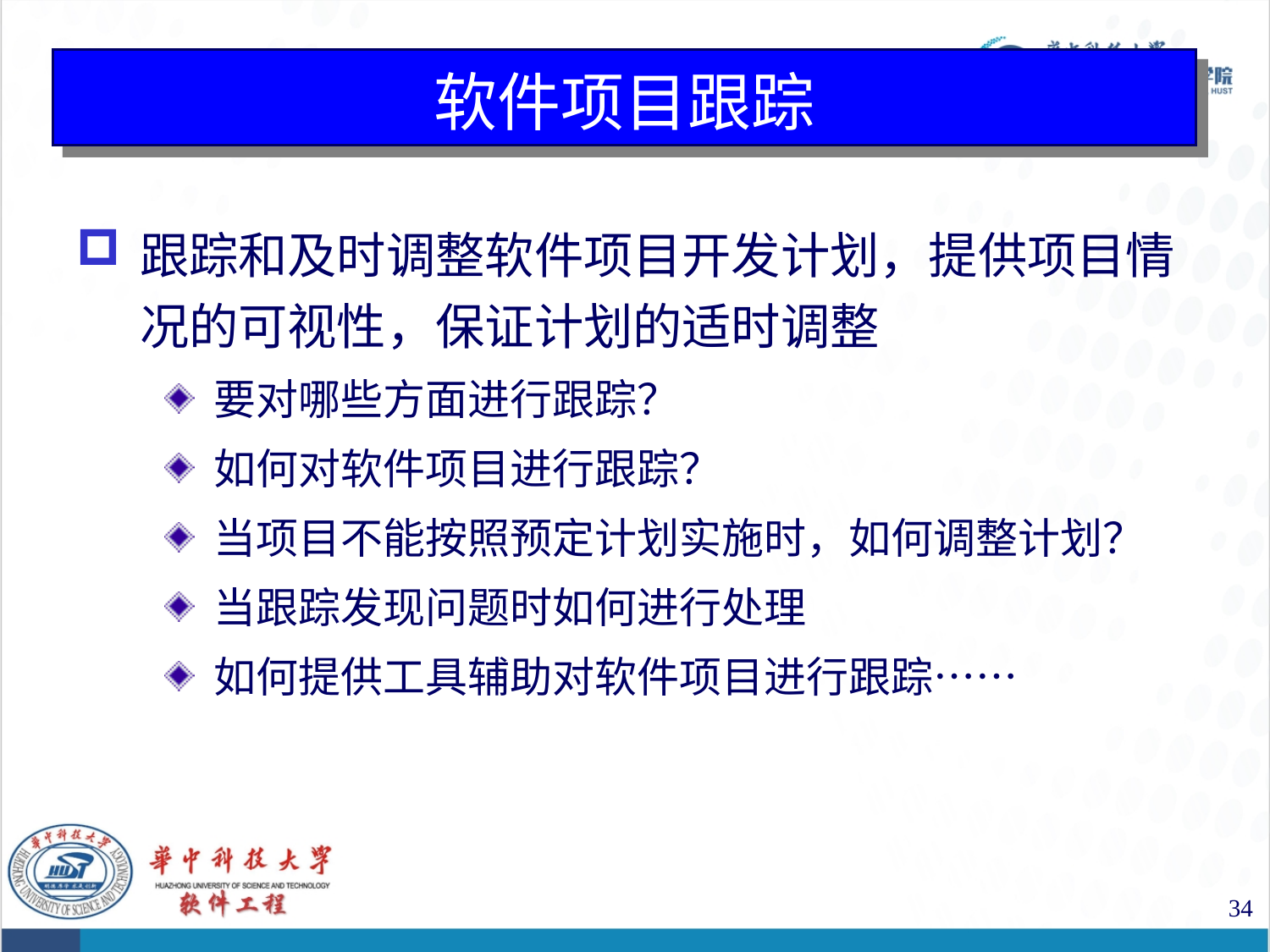

# 软件项目跟踪
跟踪和及时调整软件项目开发计划，提供项目情况的可视性，保证计划的适时调整
要对哪些方面进行跟踪？
如何对软件项目进行跟踪？
当项目不能按照预定计划实施时，如何调整计划？
当跟踪发现问题时如何进行处理
如何提供工具辅助对软件项目进行跟踪……
34